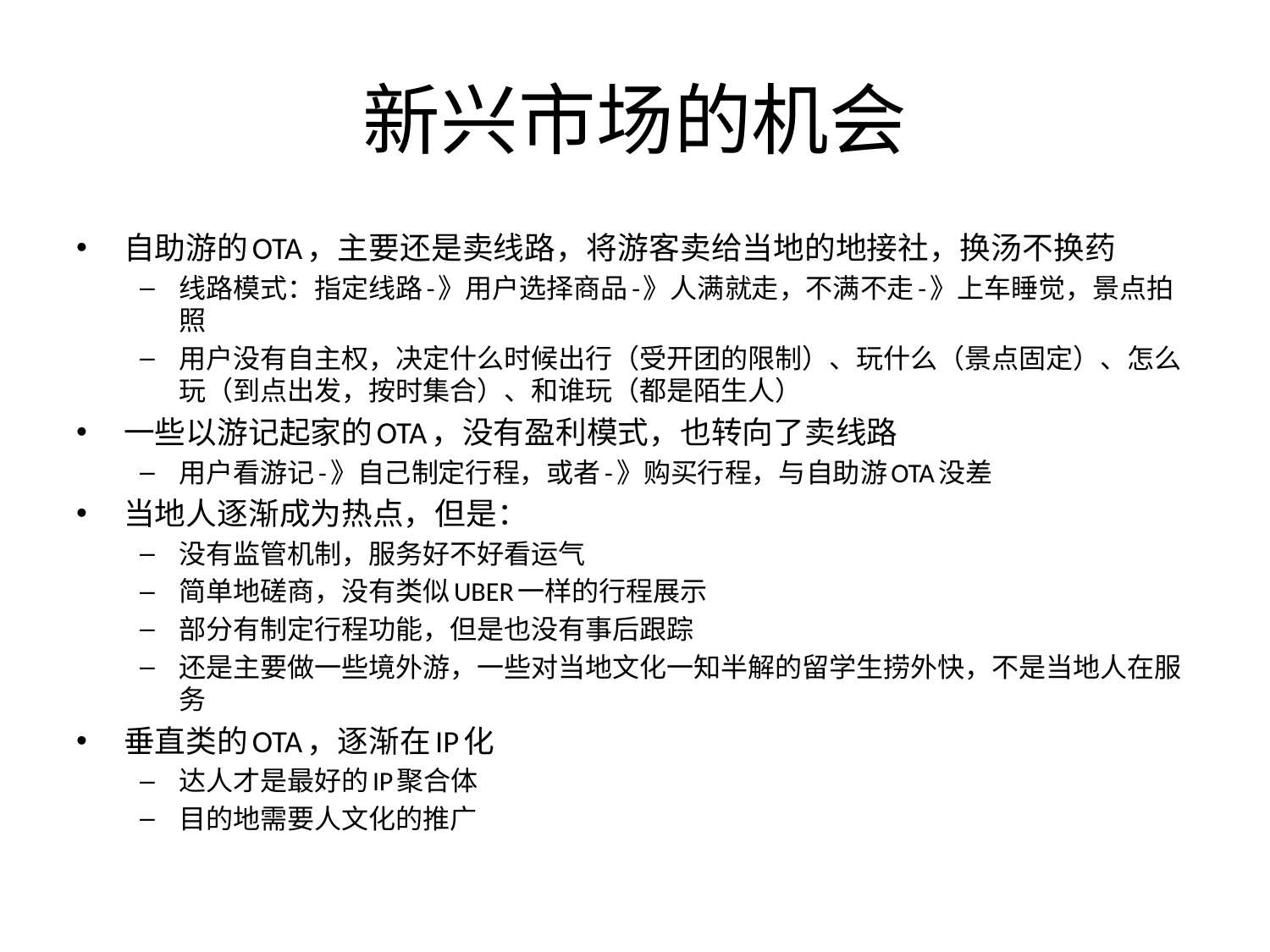

# 新兴市场的机会
自助游的OTA，主要还是卖线路，将游客卖给当地的地接社，换汤不换药
线路模式：指定线路-》用户选择商品-》人满就走，不满不走-》上车睡觉，景点拍照
用户没有自主权，决定什么时候出行（受开团的限制）、玩什么（景点固定）、怎么玩（到点出发，按时集合）、和谁玩（都是陌生人）
一些以游记起家的OTA，没有盈利模式，也转向了卖线路
用户看游记-》自己制定行程，或者-》购买行程，与自助游OTA没差
当地人逐渐成为热点，但是：
没有监管机制，服务好不好看运气
简单地磋商，没有类似UBER一样的行程展示
部分有制定行程功能，但是也没有事后跟踪
还是主要做一些境外游，一些对当地文化一知半解的留学生捞外快，不是当地人在服务
垂直类的OTA，逐渐在IP化
达人才是最好的IP聚合体
目的地需要人文化的推广